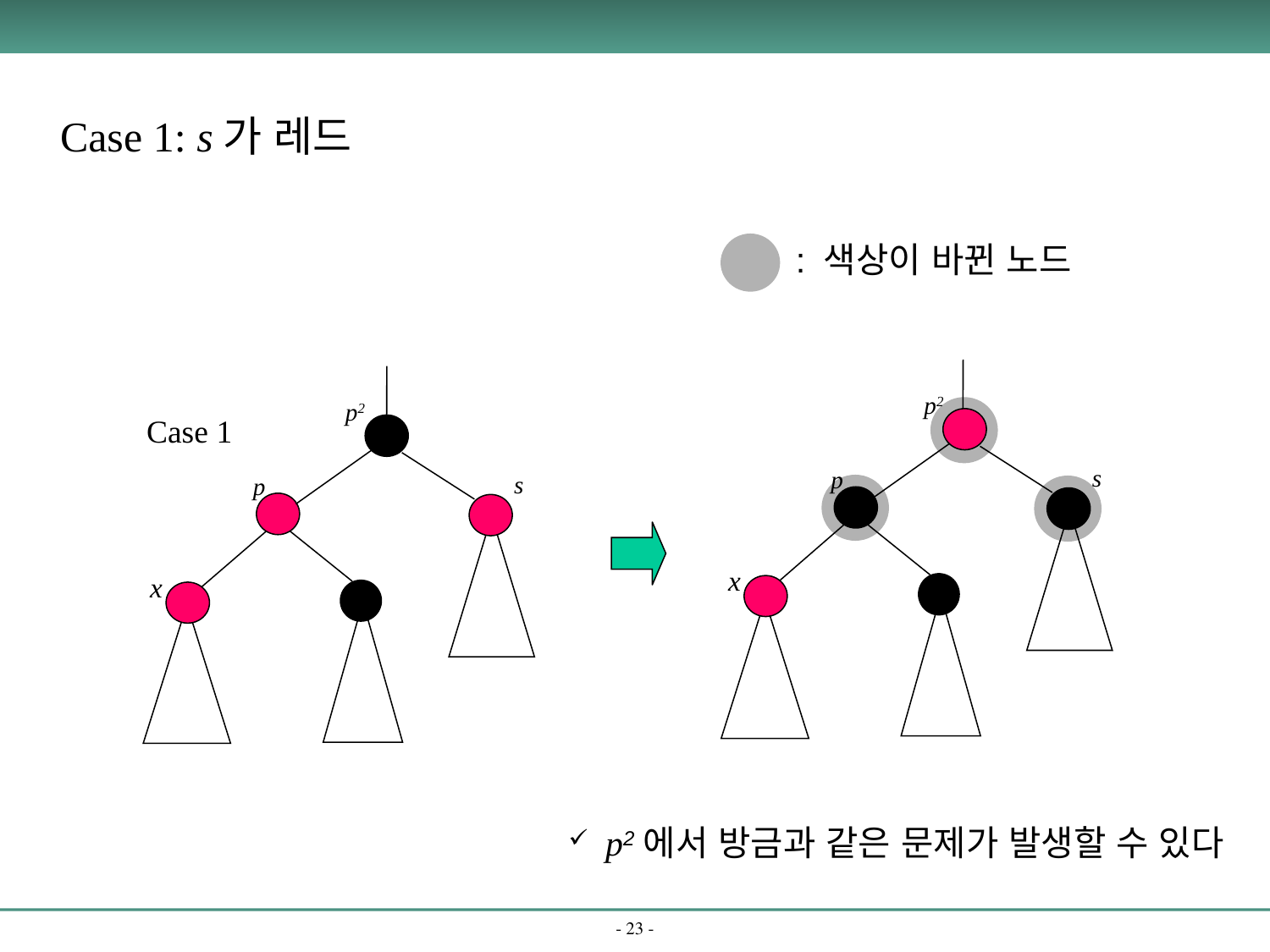

Case 1: s가 레드
: 색상이 바뀐 노드

p2
p2

Case 1

s
p
s
p

x
x

 p2에서 방금과 같은 문제가 발생할 수 있다